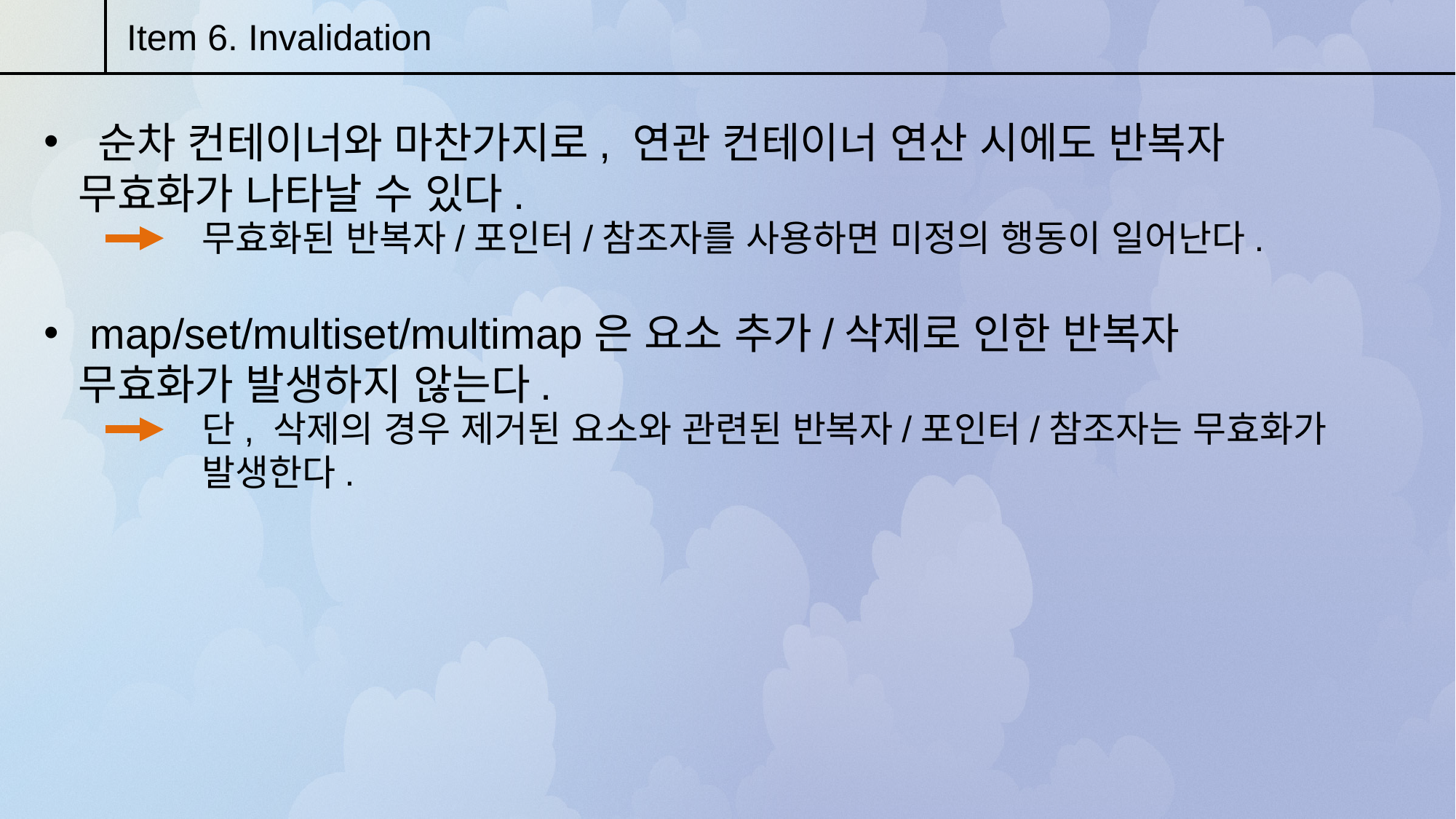

Item 6. Invalidation
 순차 컨테이너와 마찬가지로, 연관 컨테이너 연산 시에도 반복자 무효화가 나타날 수 있다.
무효화된 반복자/포인터/참조자를 사용하면 미정의 행동이 일어난다.
 map/set/multiset/multimap은 요소 추가/삭제로 인한 반복자 무효화가 발생하지 않는다.
단, 삭제의 경우 제거된 요소와 관련된 반복자/포인터/참조자는 무효화가 발생한다.